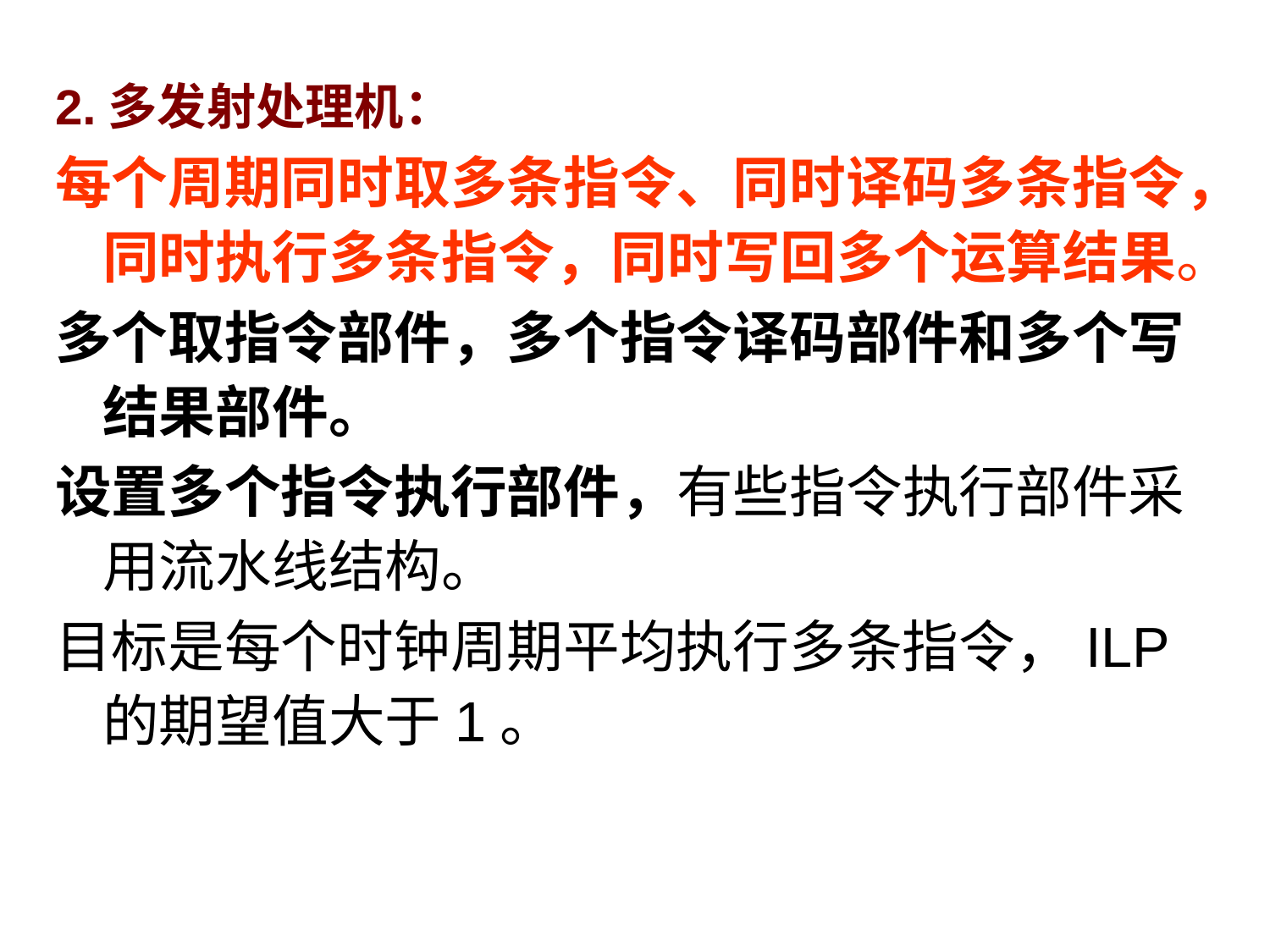

2.多发射处理机：
每个周期同时取多条指令、同时译码多条指令，同时执行多条指令，同时写回多个运算结果。
多个取指令部件，多个指令译码部件和多个写结果部件。
设置多个指令执行部件，有些指令执行部件采用流水线结构。
目标是每个时钟周期平均执行多条指令，ILP的期望值大于1。